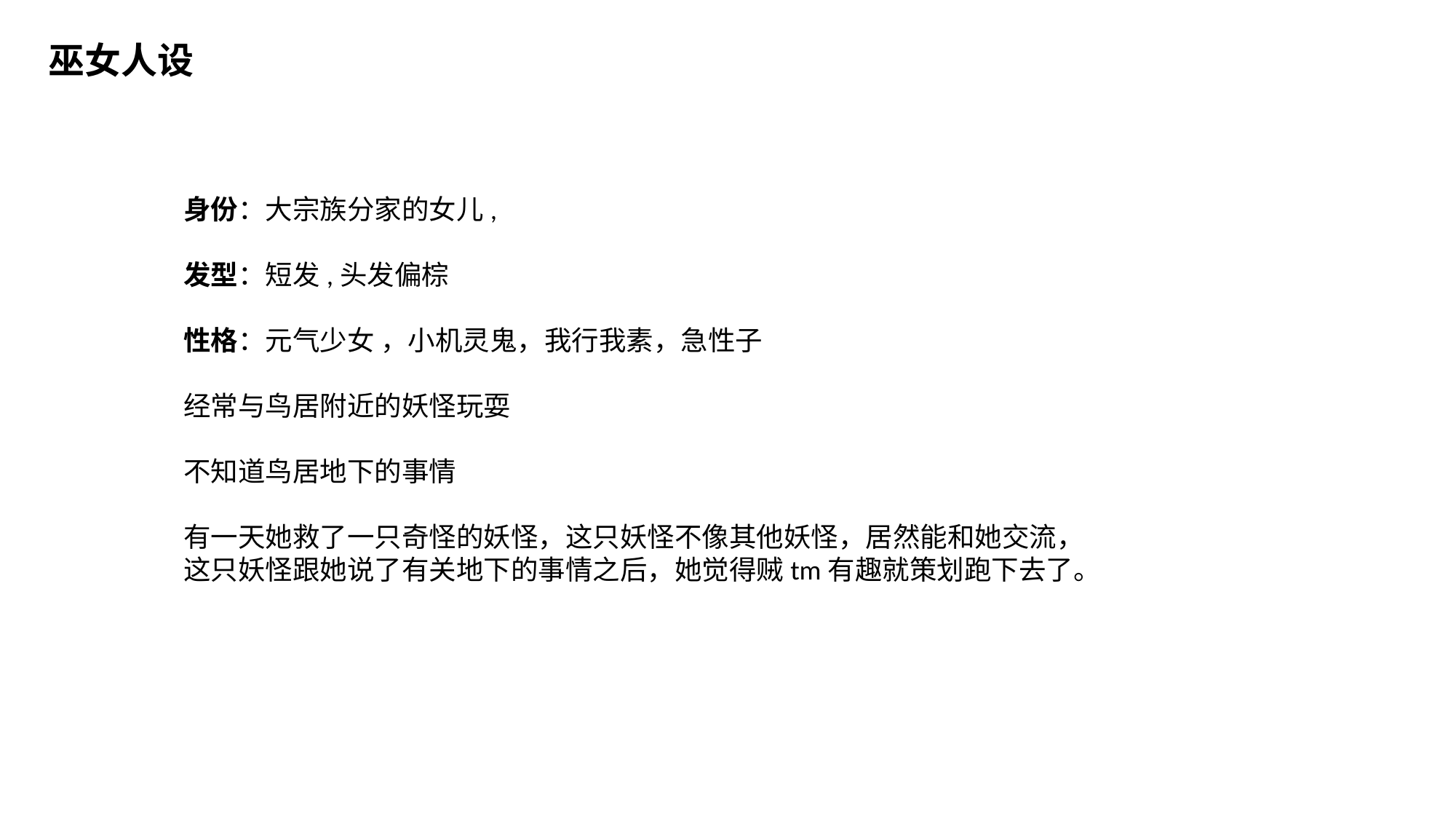

巫女人设
身份：大宗族分家的女儿,

发型：短发,头发偏棕

性格：元气少女 ，小机灵鬼，我行我素，急性子

经常与鸟居附近的妖怪玩耍

不知道鸟居地下的事情

有一天她救了一只奇怪的妖怪，这只妖怪不像其他妖怪，居然能和她交流，
这只妖怪跟她说了有关地下的事情之后，她觉得贼tm有趣就策划跑下去了。